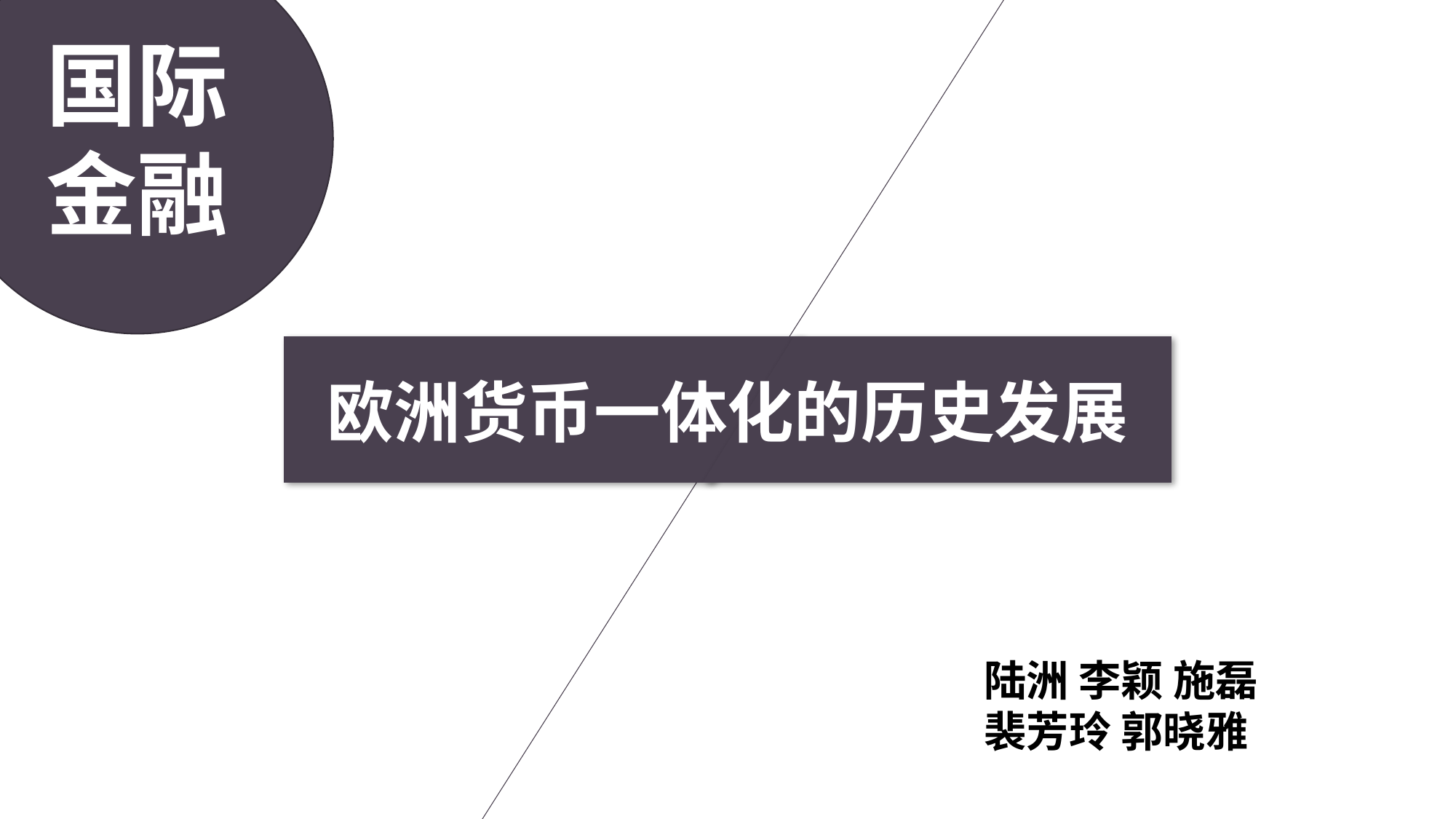

国际
金融

欧洲货币一体化的历史发展
陆洲 李颖 施磊
裴芳玲 郭晓雅